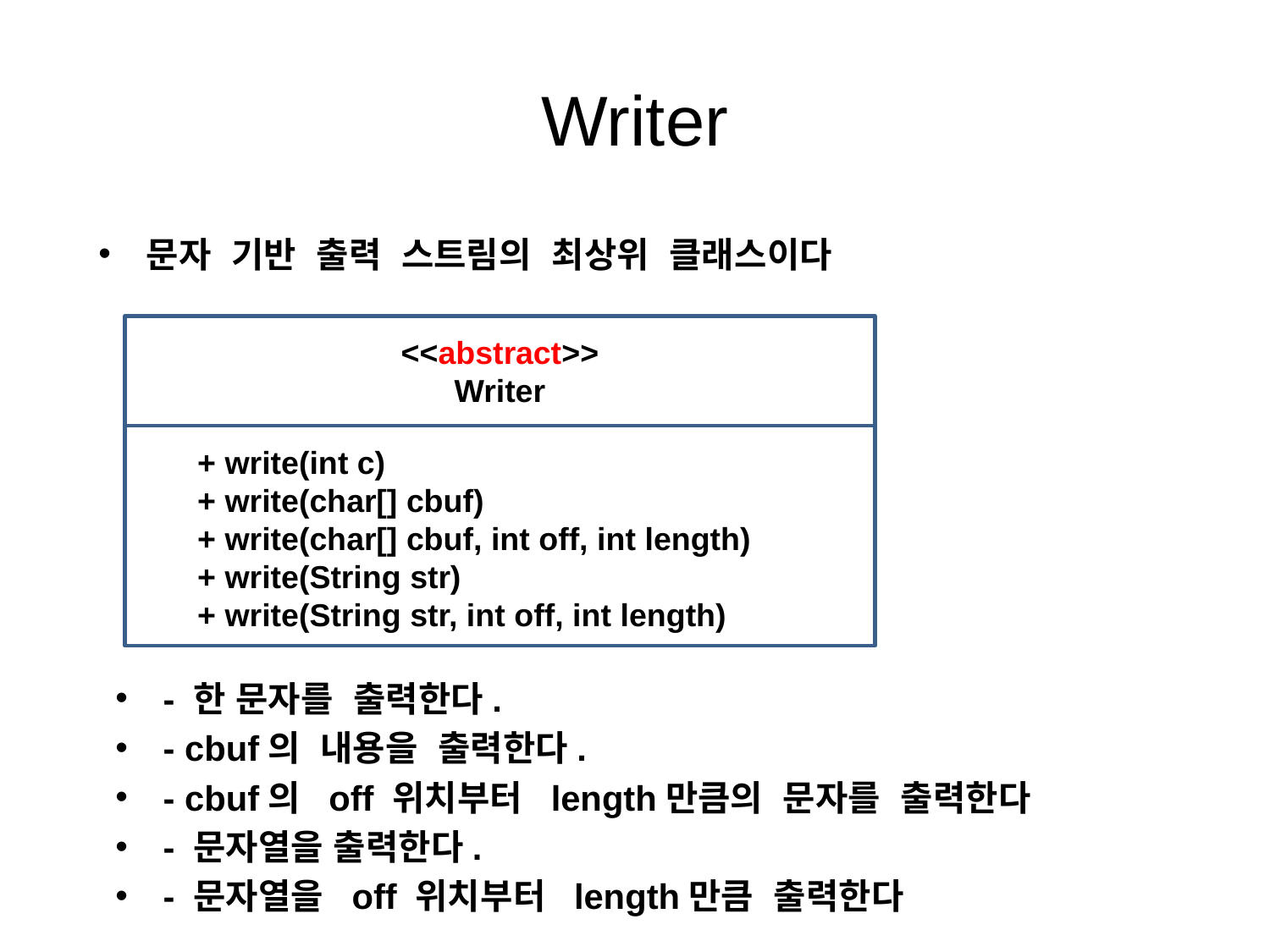

# Writer
문자  기반  출력  스트림의  최상위  클래스이다

<<abstract>>
Writer

+ write(int c)
+ write(char[] cbuf)
+ write(char[] cbuf, int off, int length)
+ write(String str)
+ write(String str, int off, int length)
- 한 문자를  출력한다.
- cbuf의  내용을  출력한다.
- cbuf의  off 위치부터  length만큼의  문자를  출력한다
- 문자열을 출력한다.
- 문자열을  off 위치부터  length만큼  출력한다